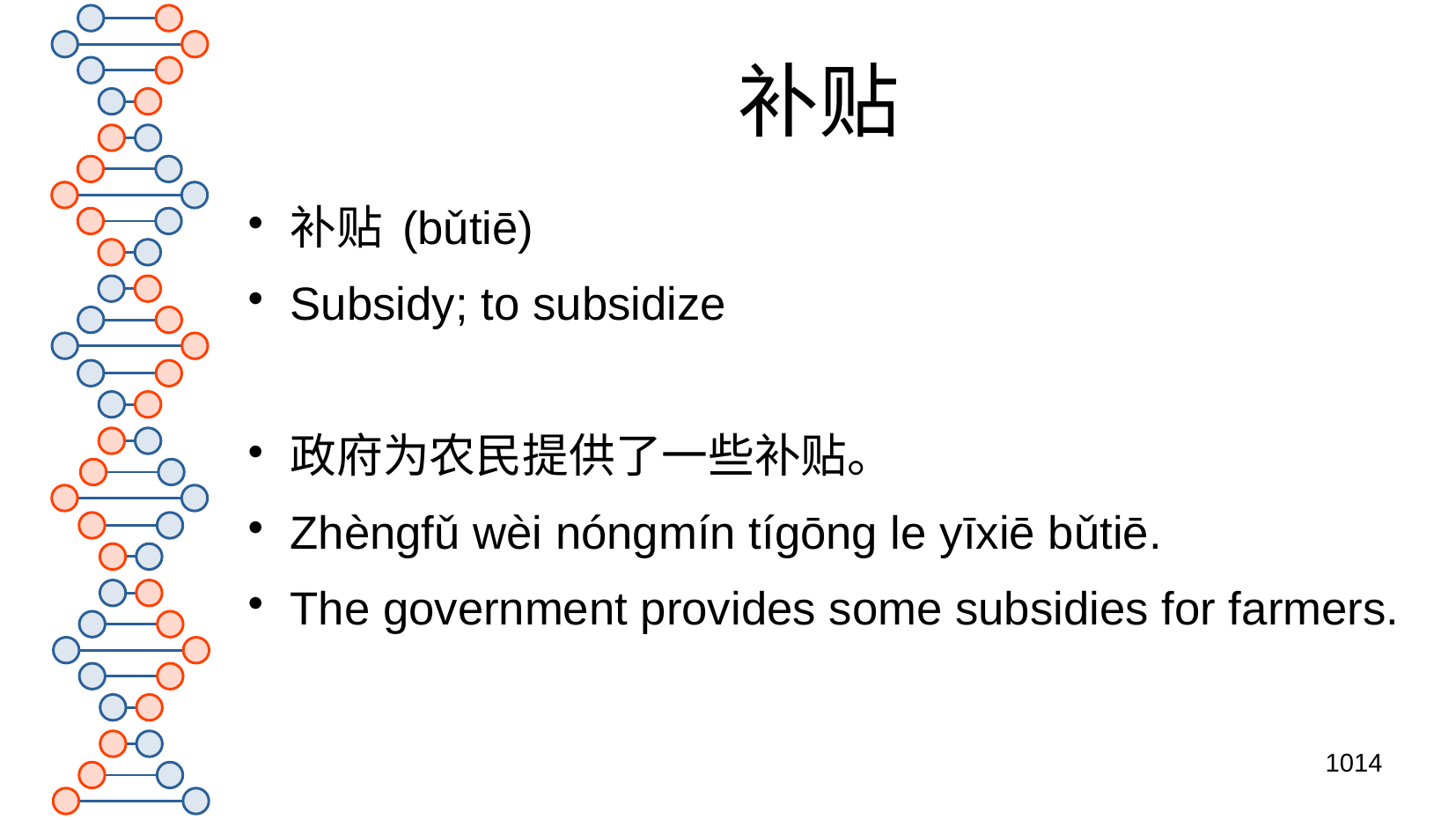

# 补贴
补贴 (bǔtiē)
Subsidy; to subsidize

政府为农民提供了一些补贴。
Zhèngfǔ wèi nóngmín tígōng le yīxiē bǔtiē.
The government provides some subsidies for farmers.

1014